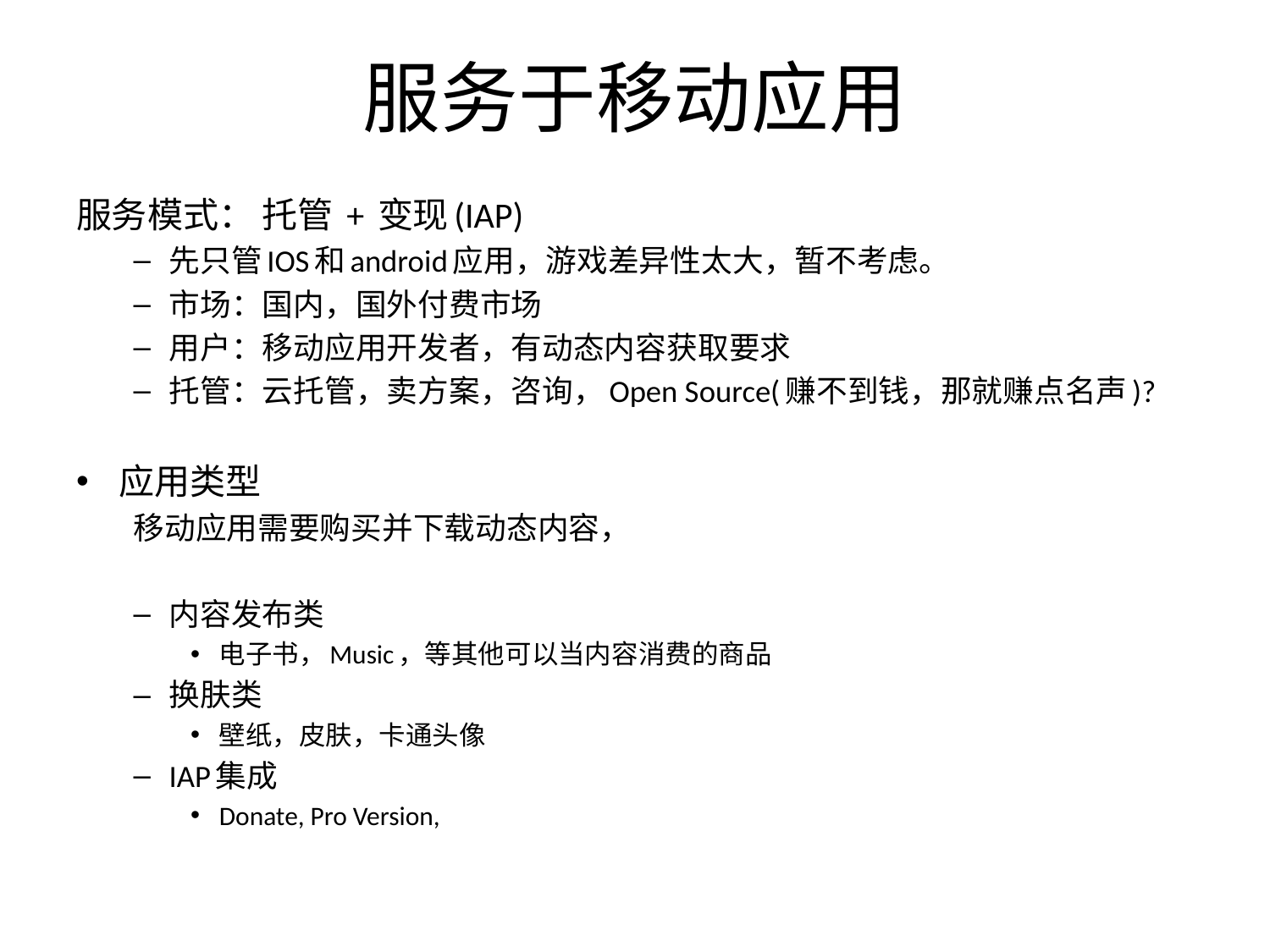

# 服务于移动应用
服务模式： 托管 + 变现(IAP)
先只管IOS和android应用，游戏差异性太大，暂不考虑。
市场：国内，国外付费市场
用户：移动应用开发者，有动态内容获取要求
托管：云托管，卖方案，咨询，Open Source(赚不到钱，那就赚点名声)?

应用类型
移动应用需要购买并下载动态内容，

内容发布类
电子书，Music，等其他可以当内容消费的商品
换肤类
壁纸，皮肤，卡通头像
IAP集成
Donate, Pro Version,